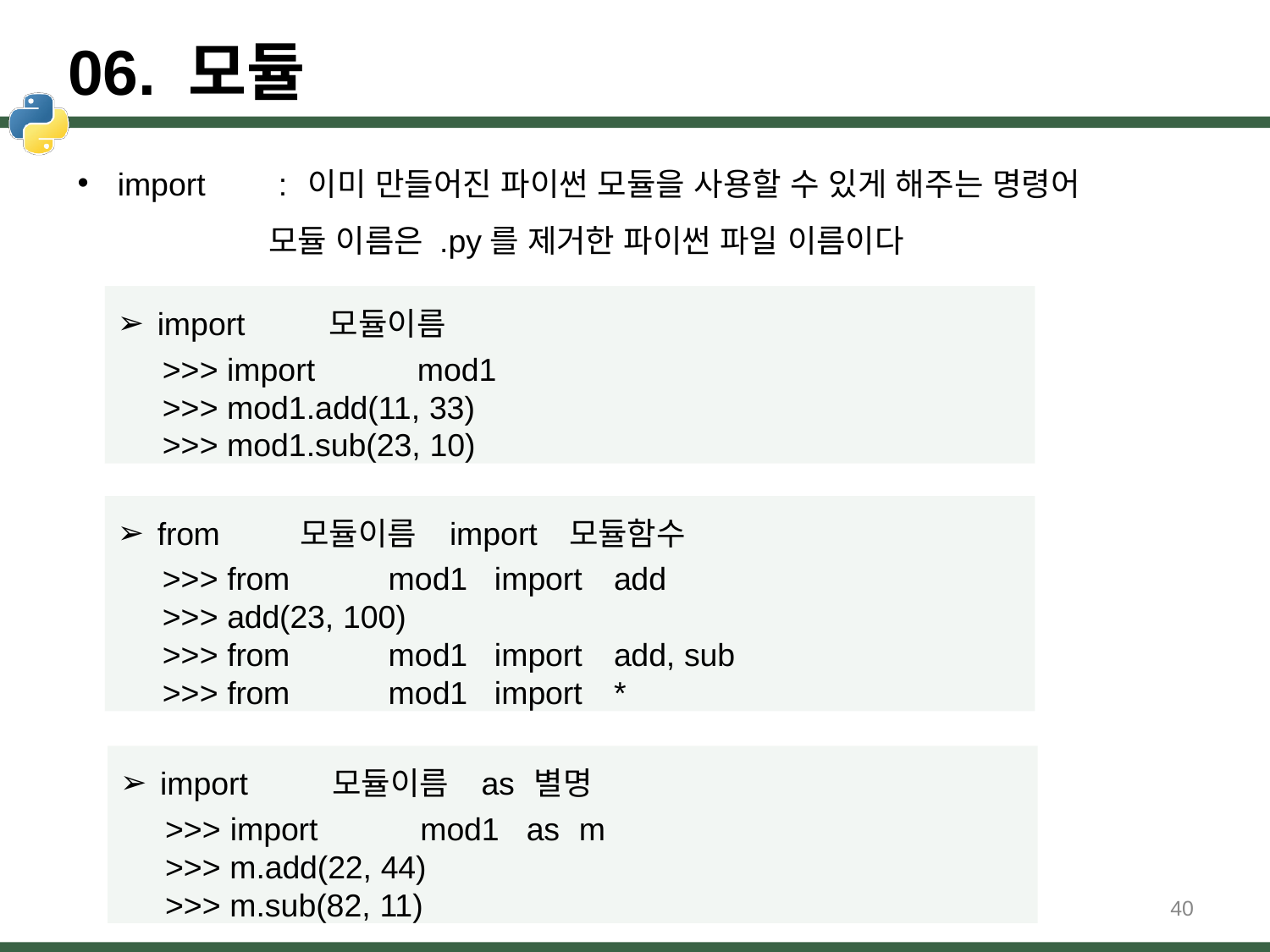

# 06. 모듈

import	:	이미 만들어진 파이썬 모듈을 사용할 수 있게 해주는 명령어
모듈 이름은 .py를 제거한 파이썬 파일 이름이다
import	모듈이름
>>> import	mod1
>>> mod1.add(11, 33)
>>> mod1.sub(23, 10)
from	모듈이름	import	모듈함수
>>> from	mod1	import	add
>>> add(23, 100)
>>> from	mod1	import	add, sub
>>> from	mod1	import	*
import	모듈이름	as	별명
>>> import	mod1	as	m
>>> m.add(22, 44)
>>> m.sub(82, 11)
40